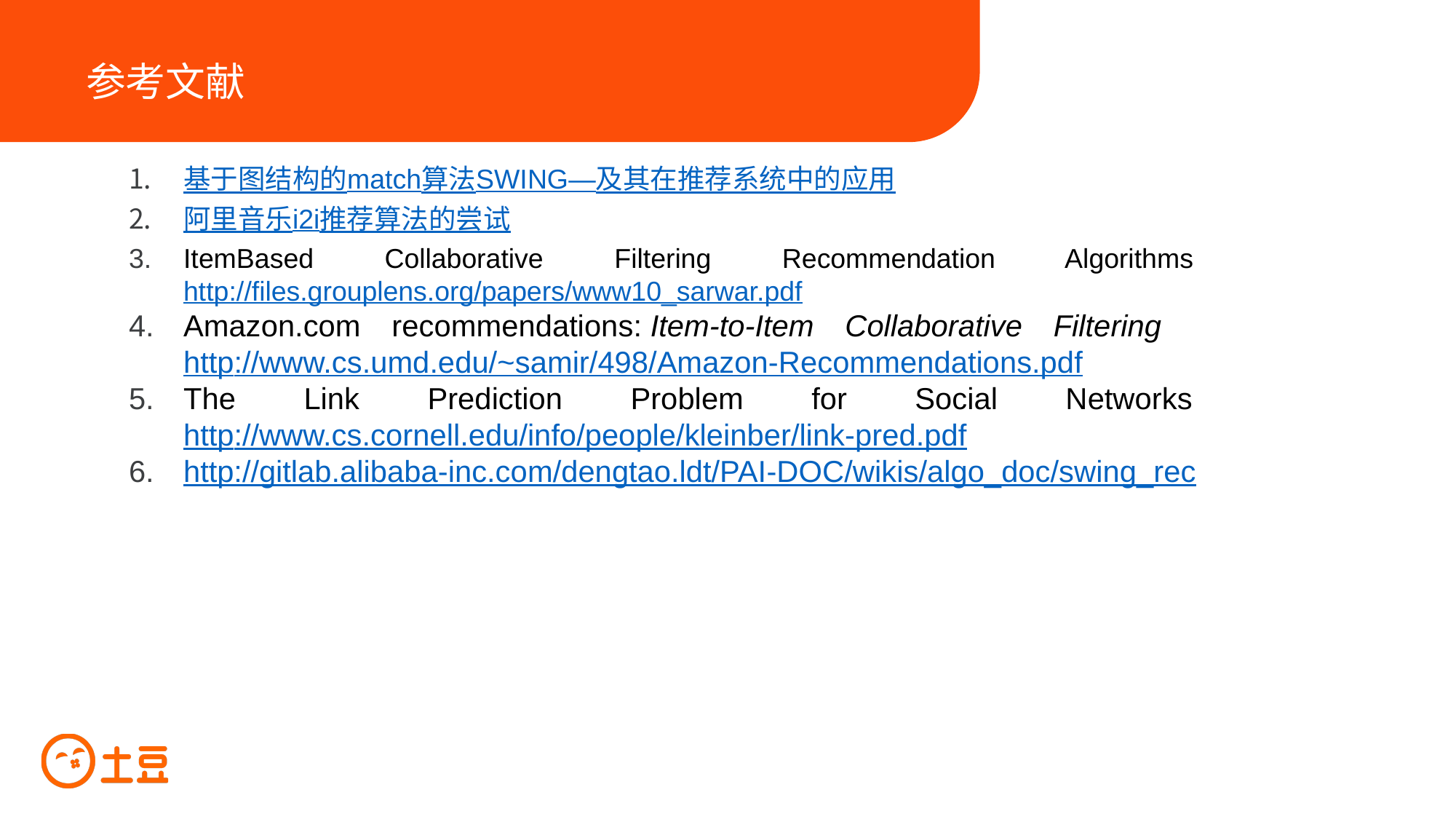

参考文献
基于图结构的match算法SWING—及其在推荐系统中的应用
阿里音乐i2i推荐算法的尝试
ItemBased Collaborative Filtering Recommendation Algorithms 
http://files.grouplens.org/papers/www10_sarwar.pdf
Amazon.com recommendations: Item-to-Item Collaborative Filtering 
http://www.cs.umd.edu/~samir/498/Amazon-Recommendations.pdf
The Link Prediction Problem for Social Networks 
http://www.cs.cornell.edu/info/people/kleinber/link-pred.pdf
http://gitlab.alibaba-inc.com/dengtao.ldt/PAI-DOC/wikis/algo_doc/swing_rec